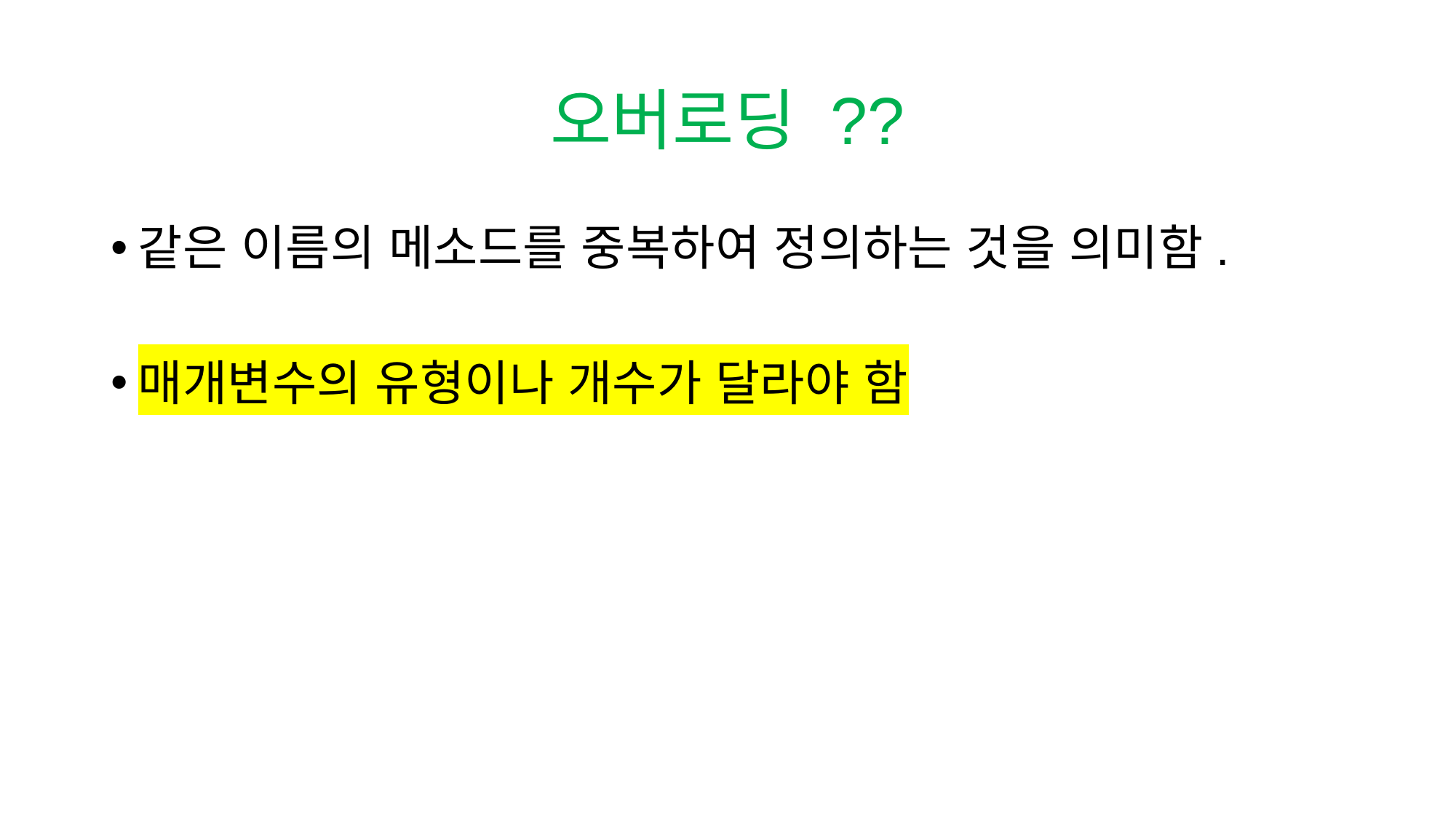

# 오버로딩 ??
같은 이름의 메소드를 중복하여 정의하는 것을 의미함.

매개변수의 유형이나 개수가 달라야 함